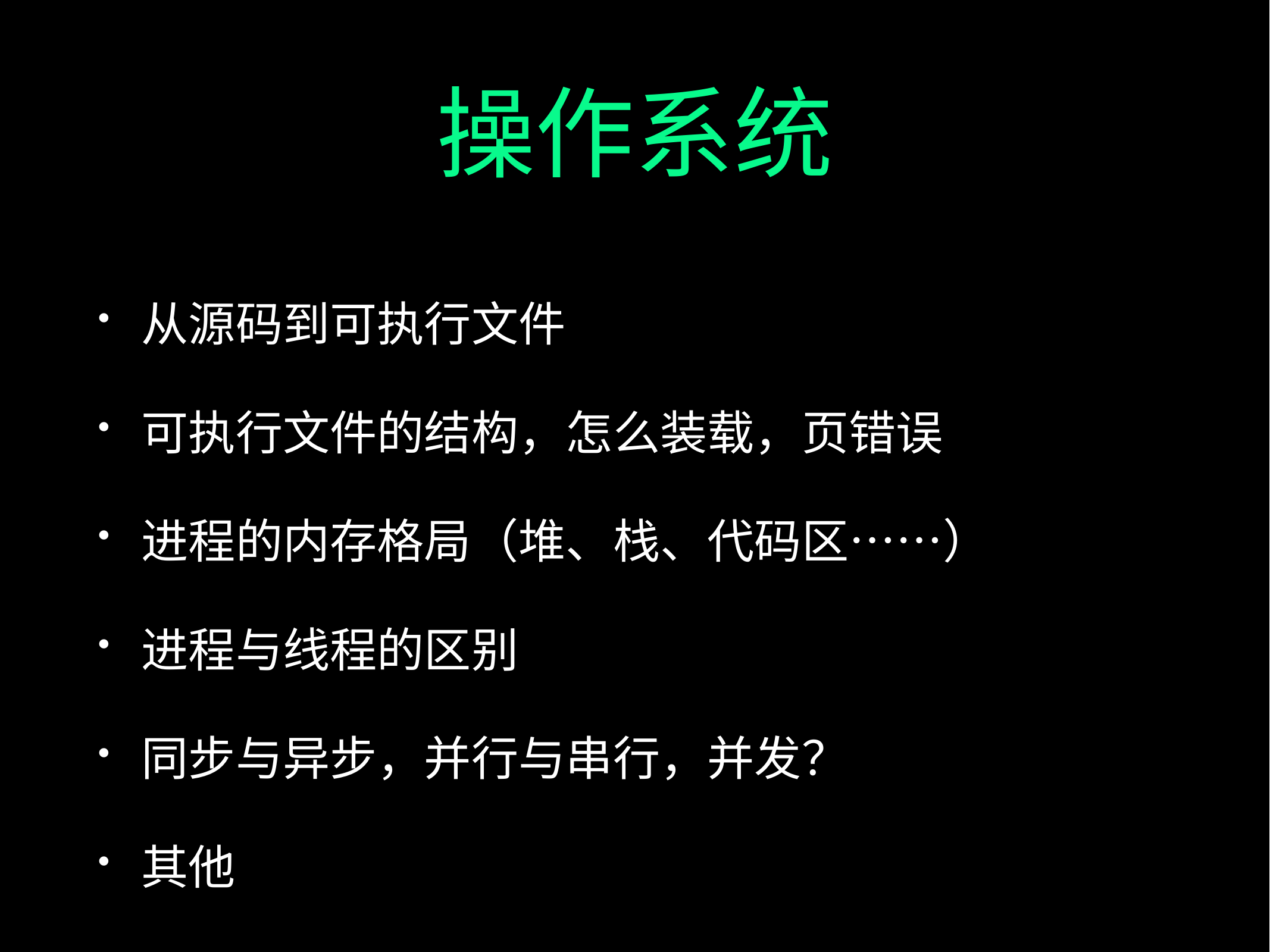

# 操作系统
从源码到可执行文件
可执行文件的结构，怎么装载，页错误
进程的内存格局（堆、栈、代码区……）
进程与线程的区别
同步与异步，并行与串行，并发？
其他